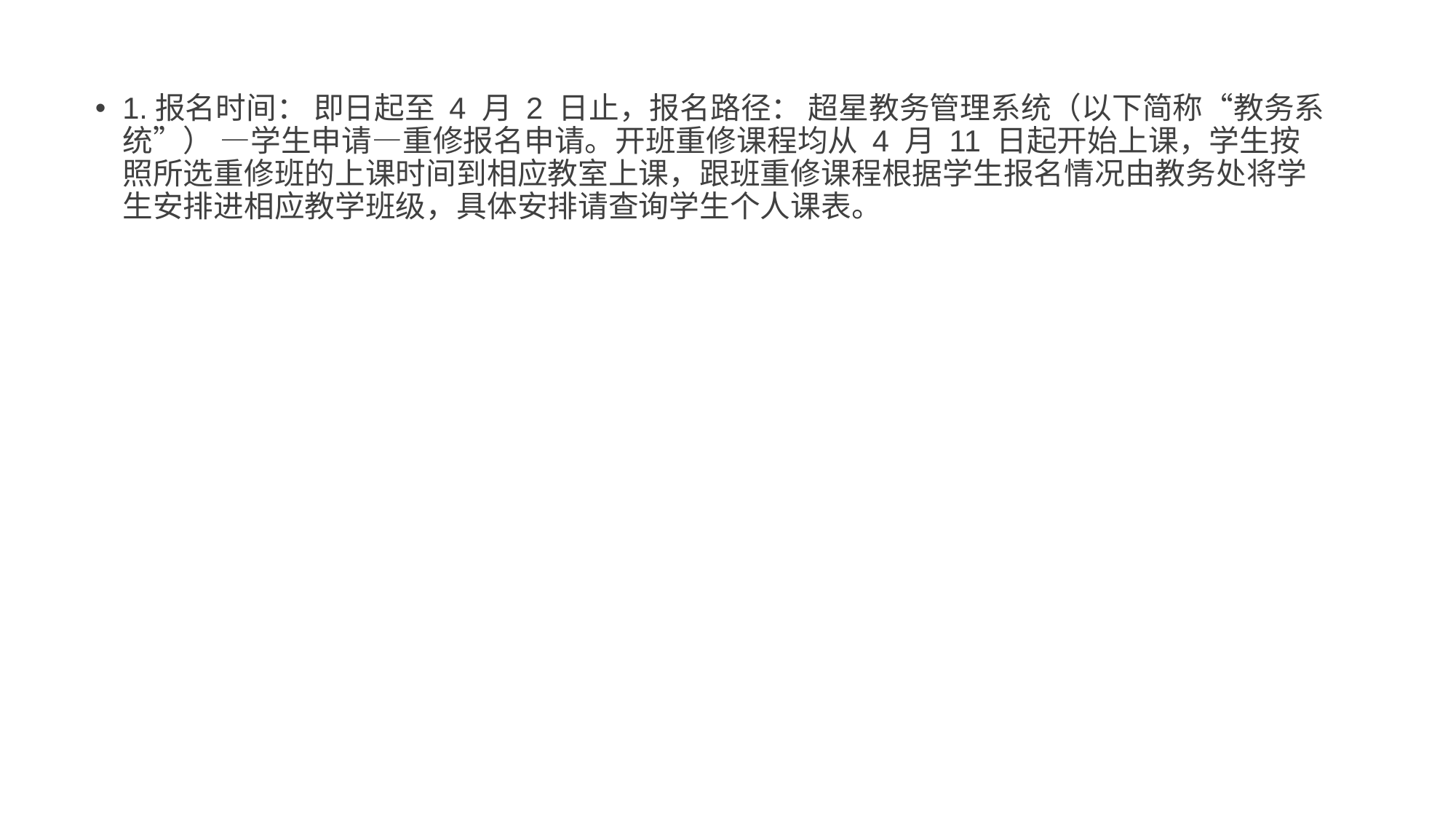

1.报名时间： 即日起至 4 月 2 日止，报名路径： 超星教务管理系统（以下简称“教务系统”） —学生申请—重修报名申请。开班重修课程均从 4 月 11 日起开始上课，学生按照所选重修班的上课时间到相应教室上课，跟班重修课程根据学生报名情况由教务处将学生安排进相应教学班级，具体安排请查询学生个人课表。